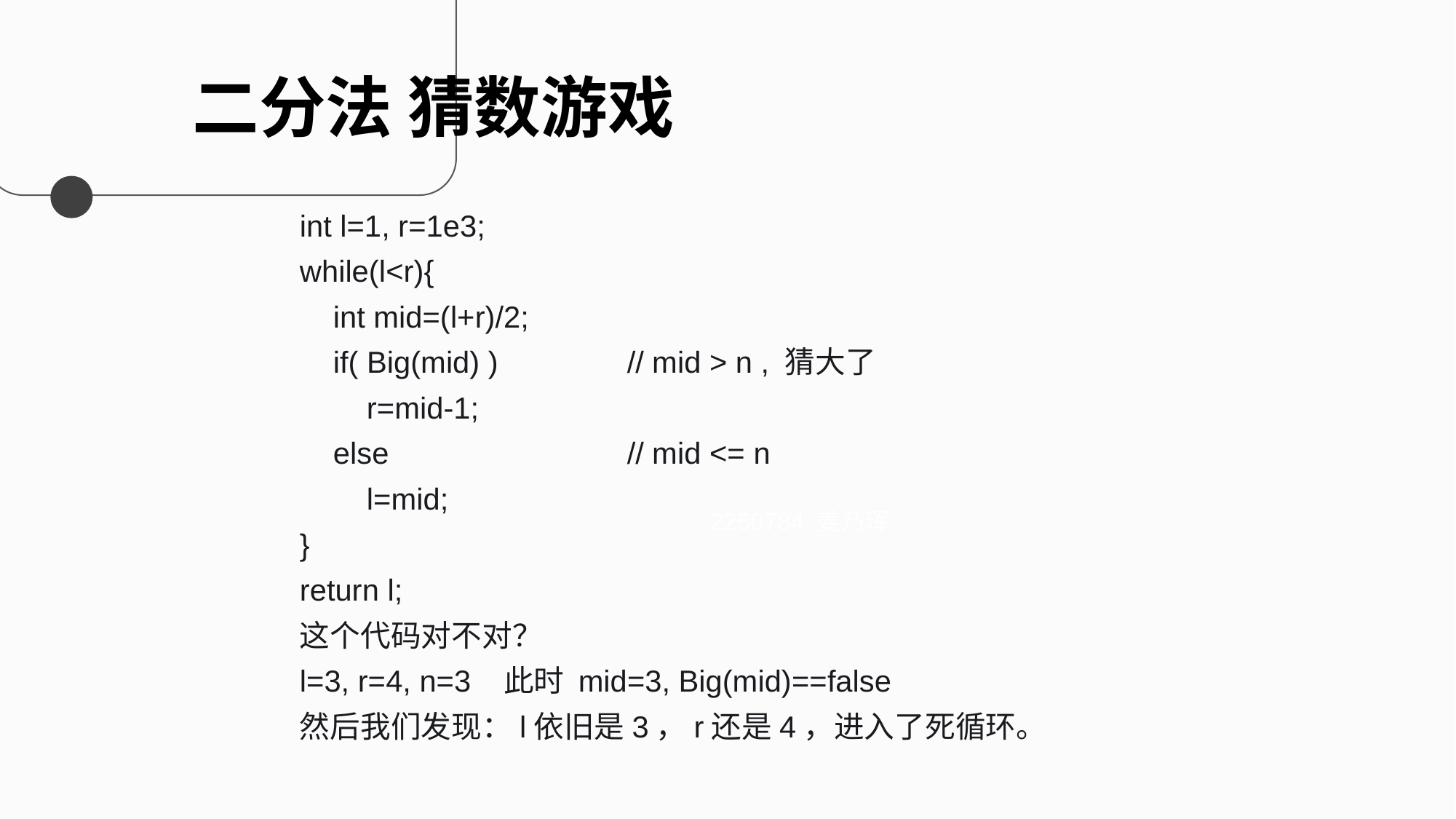

二分法 猜数游戏

int l=1, r=1e3;
while(l<r){
    int mid=(l+r)/2;
    if( Big(mid) )   	// mid > n , 猜大了
        r=mid-1;
    else        		// mid <= n
        l=mid;
}
return l;
这个代码对不对？
l=3, r=4, n=3   此时 mid=3, Big(mid)==false
然后我们发现：l依旧是3，r还是4，进入了死循环。
2250784 姜乃珲